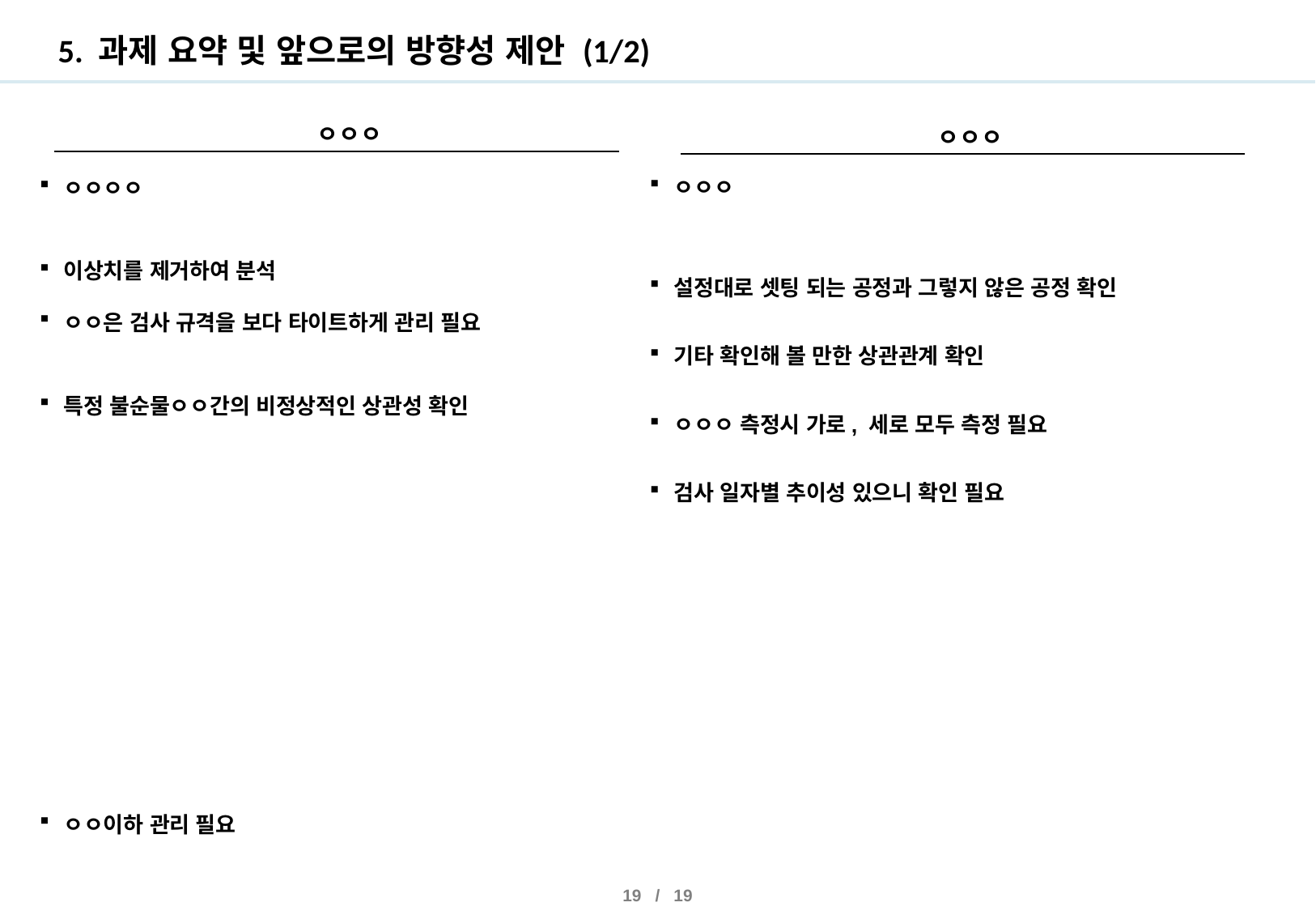

# 5. 과제 요약 및 앞으로의 방향성 제안 (1/2)
 ㅇㅇㅇ
ㅇㅇㅇ
ㅇㅇㅇ
ㅇㅇㅇㅇ
이상치를 제거하여 분석
설정대로 셋팅 되는 공정과 그렇지 않은 공정 확인
ㅇㅇ은 검사 규격을 보다 타이트하게 관리 필요
기타 확인해 볼 만한 상관관계 확인
특정 불순물ㅇㅇ간의 비정상적인 상관성 확인
ㅇㅇㅇ 측정시 가로, 세로 모두 측정 필요
검사 일자별 추이성 있으니 확인 필요
ㅇㅇ이하 관리 필요